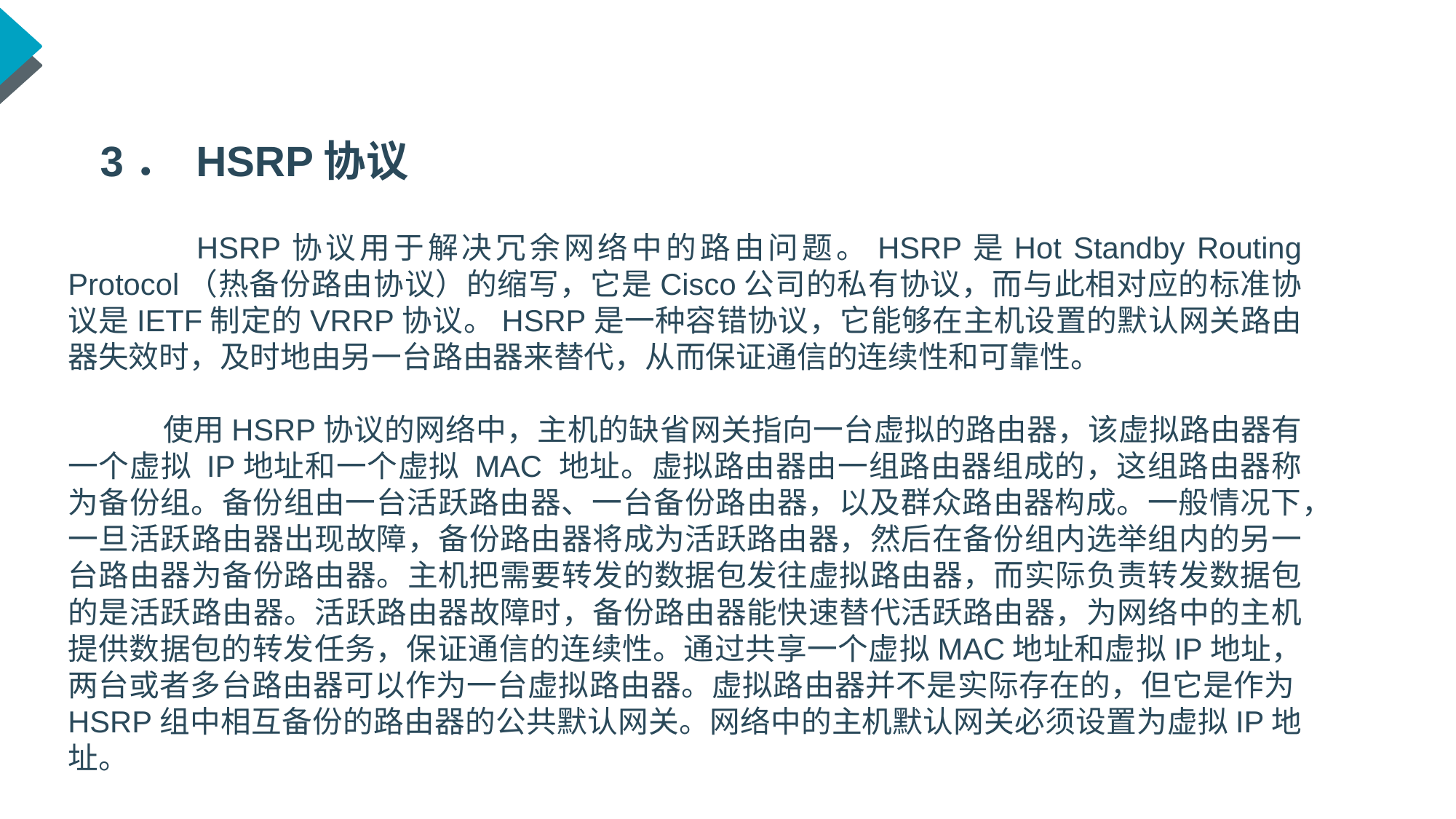

3． HSRP协议

        HSRP协议用于解决冗余网络中的路由问题。HSRP是Hot Standby Routing Protocol（热备份路由协议）的缩写，它是Cisco公司的私有协议，而与此相对应的标准协议是IETF制定的VRRP协议。HSRP是一种容错协议，它能够在主机设置的默认网关路由器失效时，及时地由另一台路由器来替代，从而保证通信的连续性和可靠性。

        使用HSRP协议的网络中，主机的缺省网关指向一台虚拟的路由器，该虚拟路由器有一个虚拟 IP地址和一个虚拟 MAC 地址。虚拟路由器由一组路由器组成的，这组路由器称为备份组。备份组由一台活跃路由器、一台备份路由器，以及群众路由器构成。一般情况下，一旦活跃路由器出现故障，备份路由器将成为活跃路由器，然后在备份组内选举组内的另一台路由器为备份路由器。主机把需要转发的数据包发往虚拟路由器，而实际负责转发数据包的是活跃路由器。活跃路由器故障时，备份路由器能快速替代活跃路由器，为网络中的主机提供数据包的转发任务，保证通信的连续性。通过共享一个虚拟MAC地址和虚拟IP地址，两台或者多台路由器可以作为一台虚拟路由器。虚拟路由器并不是实际存在的，但它是作为HSRP组中相互备份的路由器的公共默认网关。网络中的主机默认网关必须设置为虚拟IP地址。